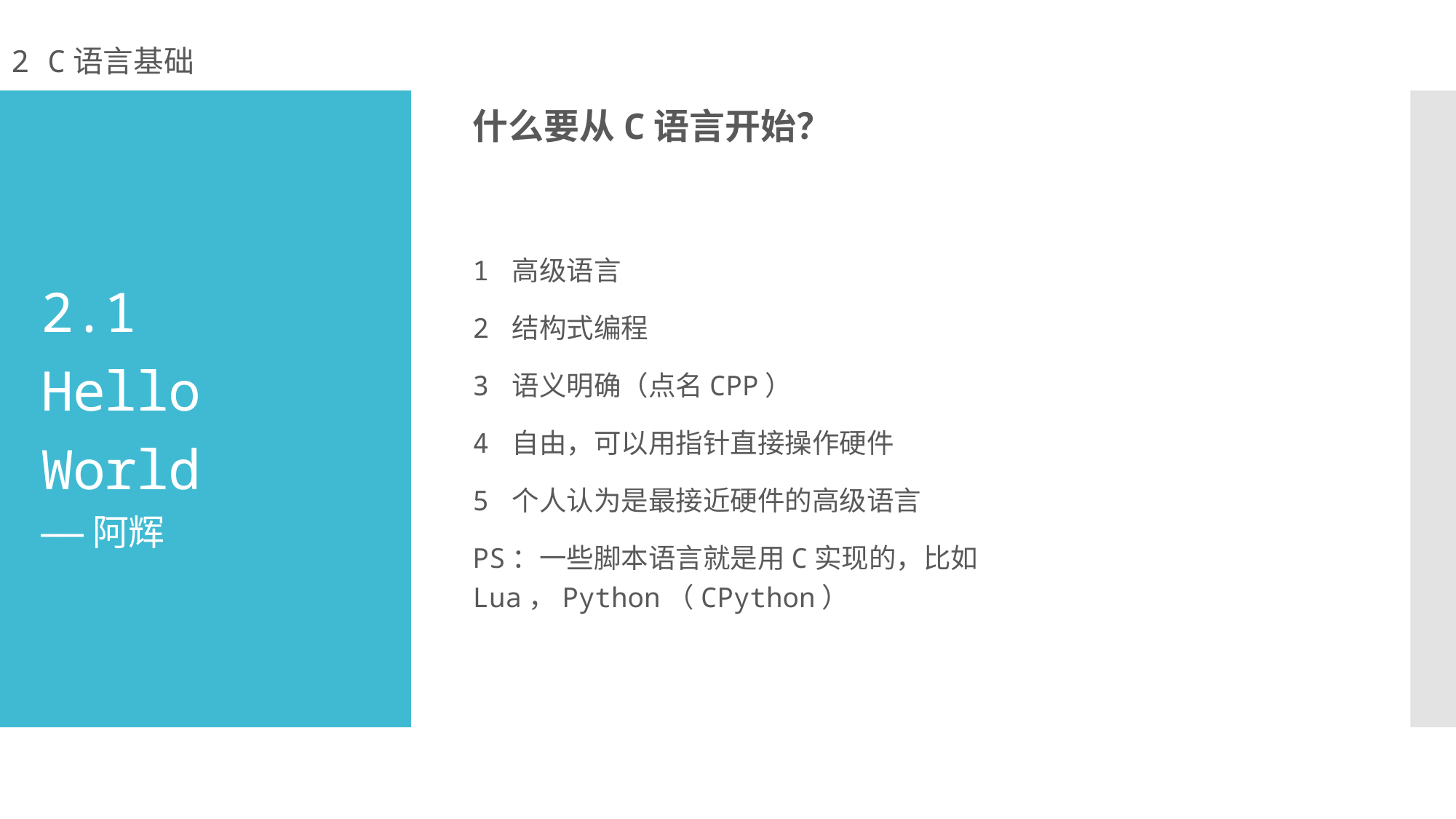

2 C语言基础
什么要从C语言开始？
# 2.1 Hello World ——阿辉
1 高级语言
2 结构式编程
3 语义明确（点名CPP）
4 自由，可以用指针直接操作硬件
5 个人认为是最接近硬件的高级语言
PS：一些脚本语言就是用C实现的，比如 Lua，Python（CPython）